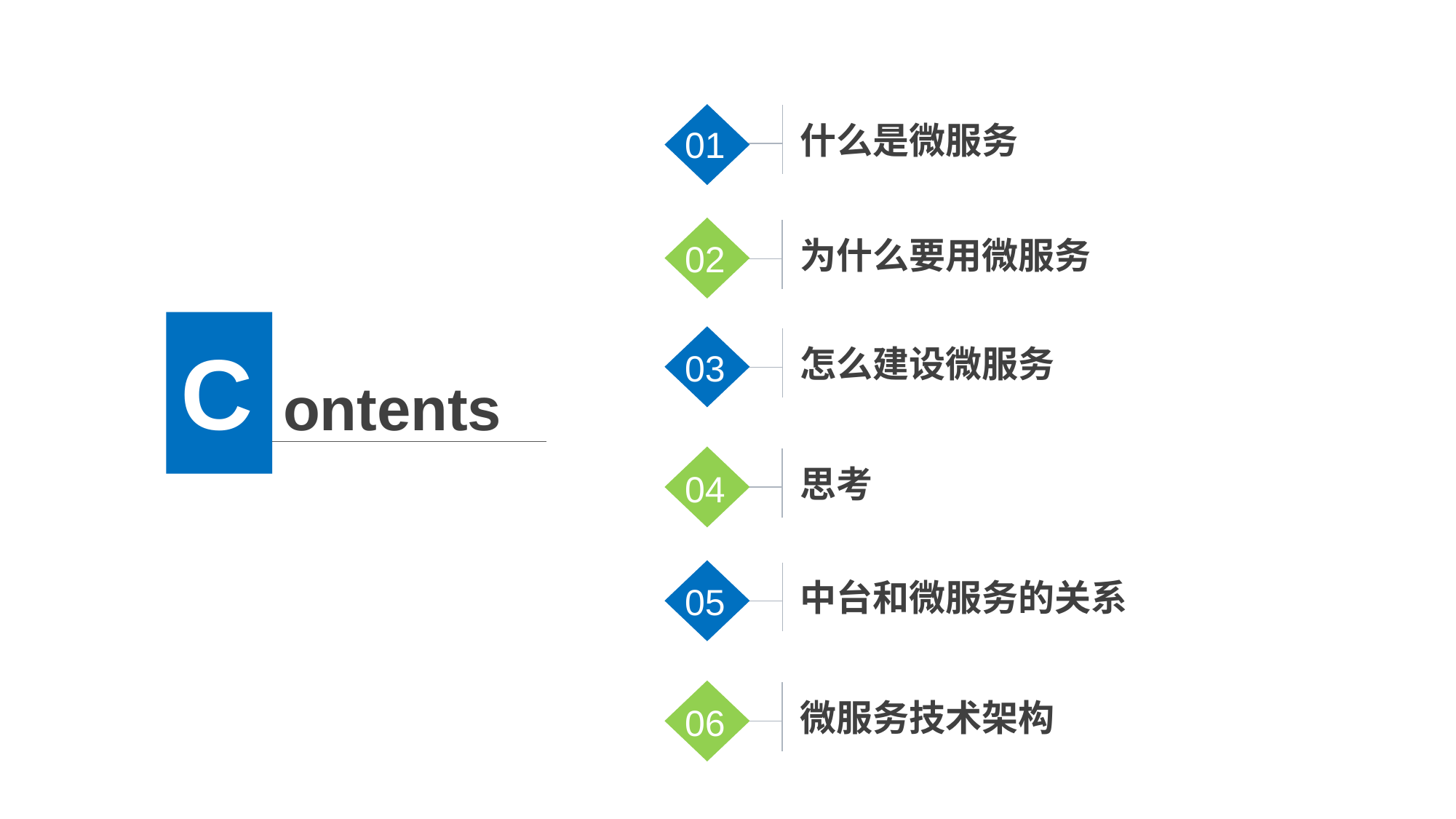

01
什么是微服务

02
为什么要用微服务

C
ontents

03
怎么建设微服务

04
思考

05
中台和微服务的关系

06
微服务技术架构